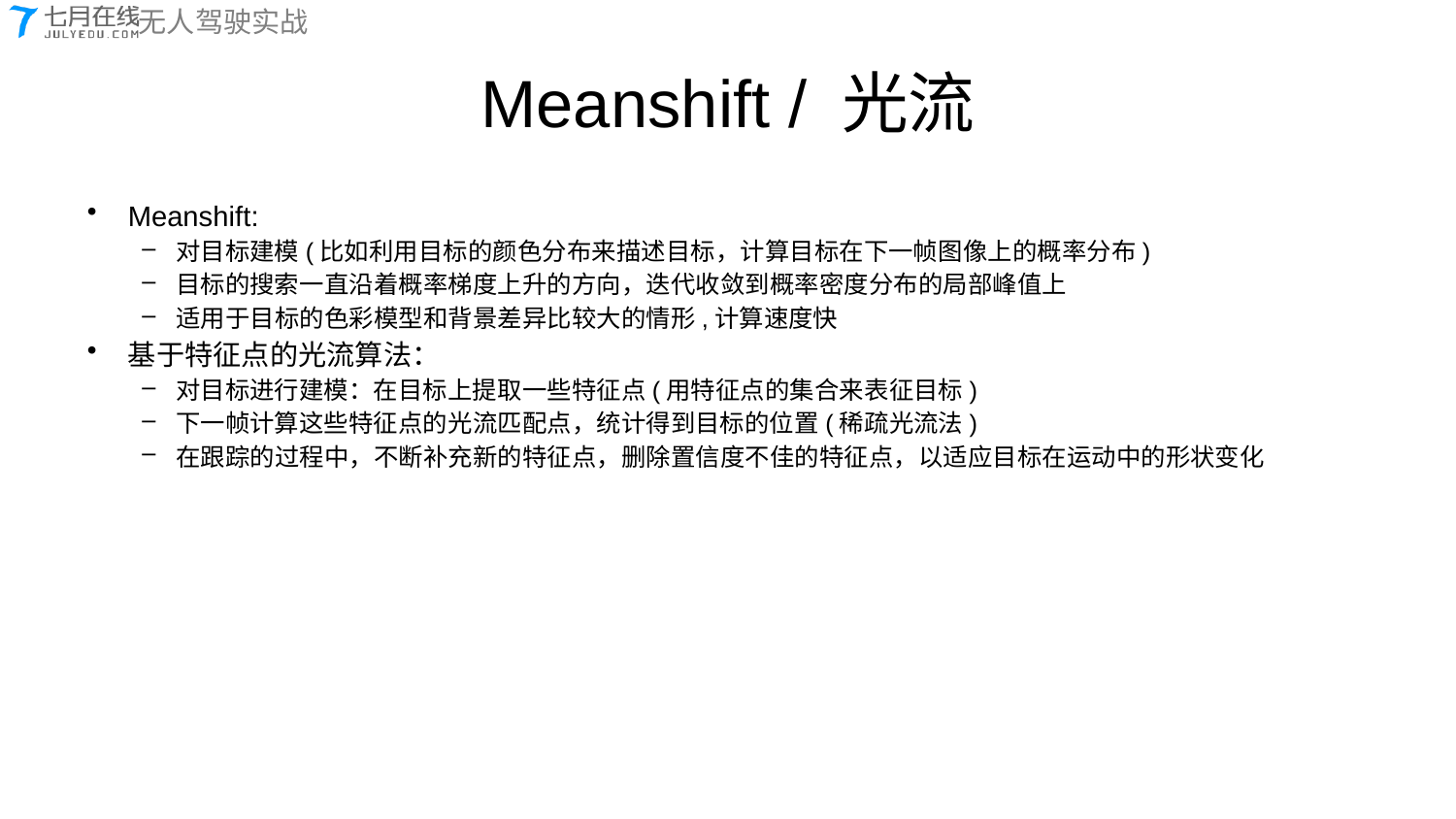

# Meanshift / 光流
Meanshift:
对目标建模(比如利用目标的颜色分布来描述目标，计算目标在下一帧图像上的概率分布)
目标的搜索一直沿着概率梯度上升的方向，迭代收敛到概率密度分布的局部峰值上
适用于目标的色彩模型和背景差异比较大的情形,计算速度快
基于特征点的光流算法：
对目标进行建模：在目标上提取一些特征点(用特征点的集合来表征目标)
下一帧计算这些特征点的光流匹配点，统计得到目标的位置(稀疏光流法)
在跟踪的过程中，不断补充新的特征点，删除置信度不佳的特征点，以适应目标在运动中的形状变化